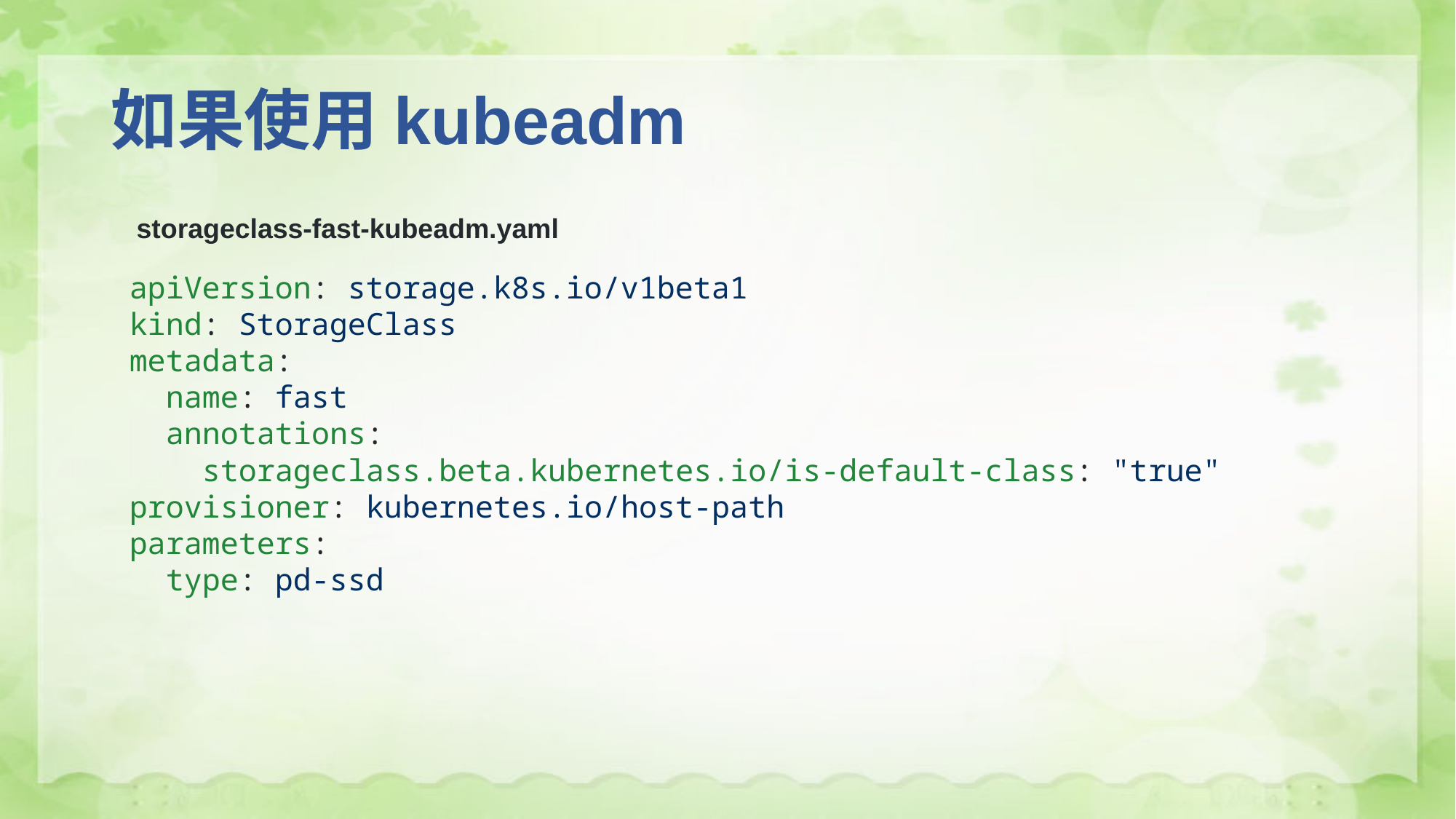

# 如果使用kubeadm
storageclass-fast-kubeadm.yaml
apiVersion: storage.k8s.io/v1beta1
kind: StorageClass
metadata:
  name: fast
  annotations:
    storageclass.beta.kubernetes.io/is-default-class: "true"
provisioner: kubernetes.io/host-path
parameters:
  type: pd-ssd